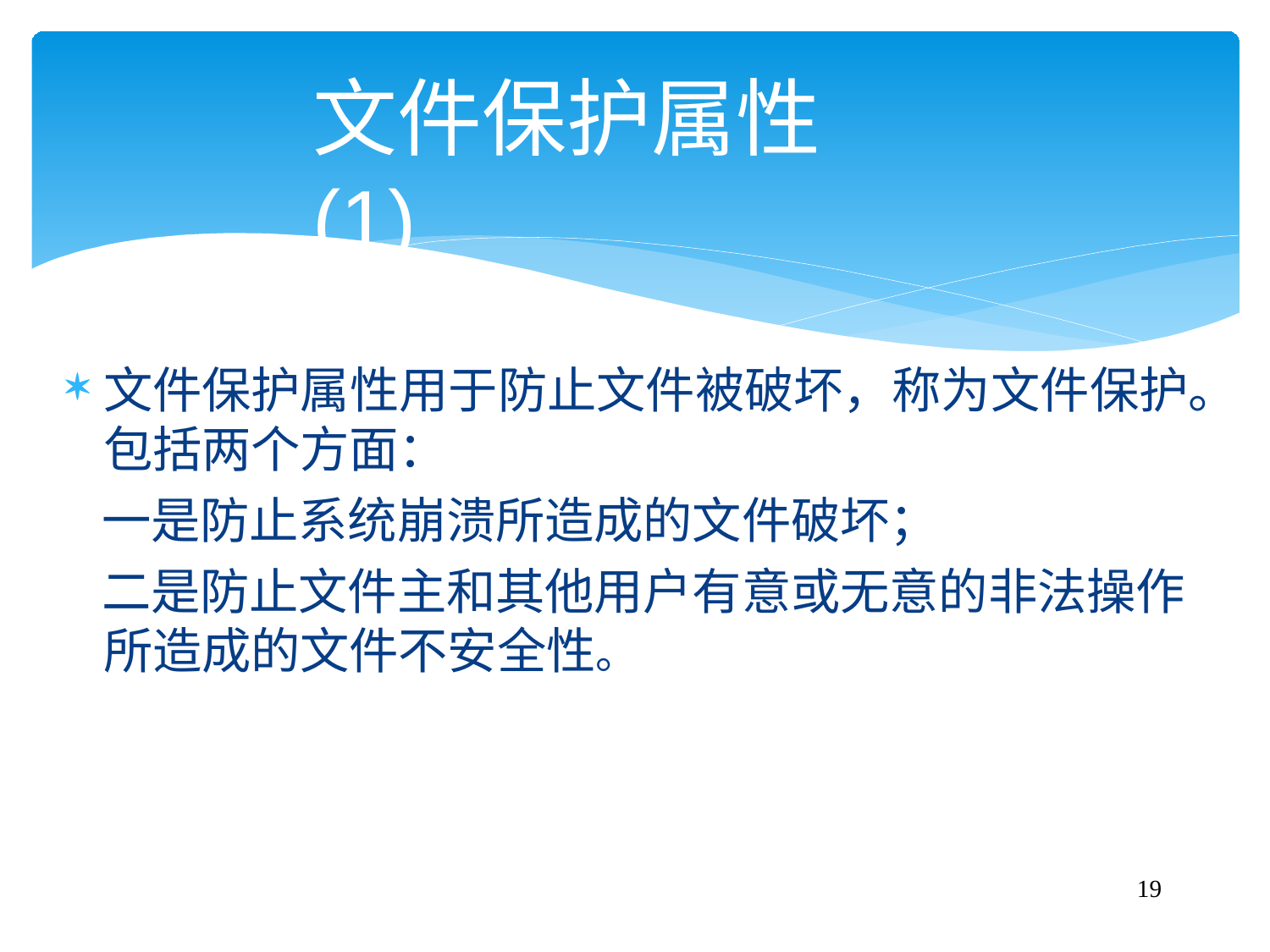

# 文件保护属性(1)
文件保护属性用于防止文件被破坏，称为文件保护。 包括两个方面：
一是防止系统崩溃所造成的文件破坏；
二是防止文件主和其他用户有意或无意的非法操作 所造成的文件不安全性。
19